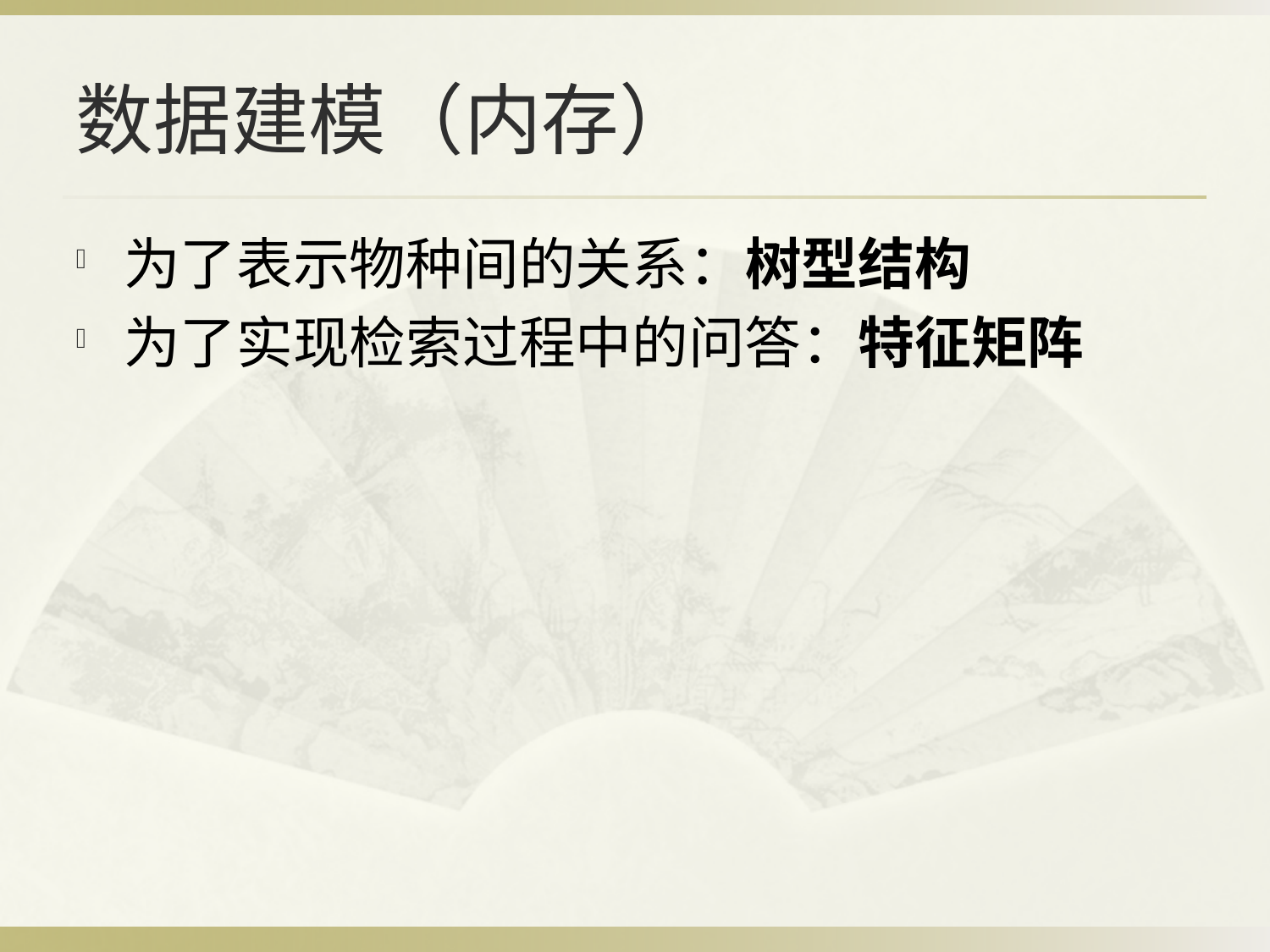

# 数据建模（内存）
为了表示物种间的关系：树型结构
为了实现检索过程中的问答：特征矩阵